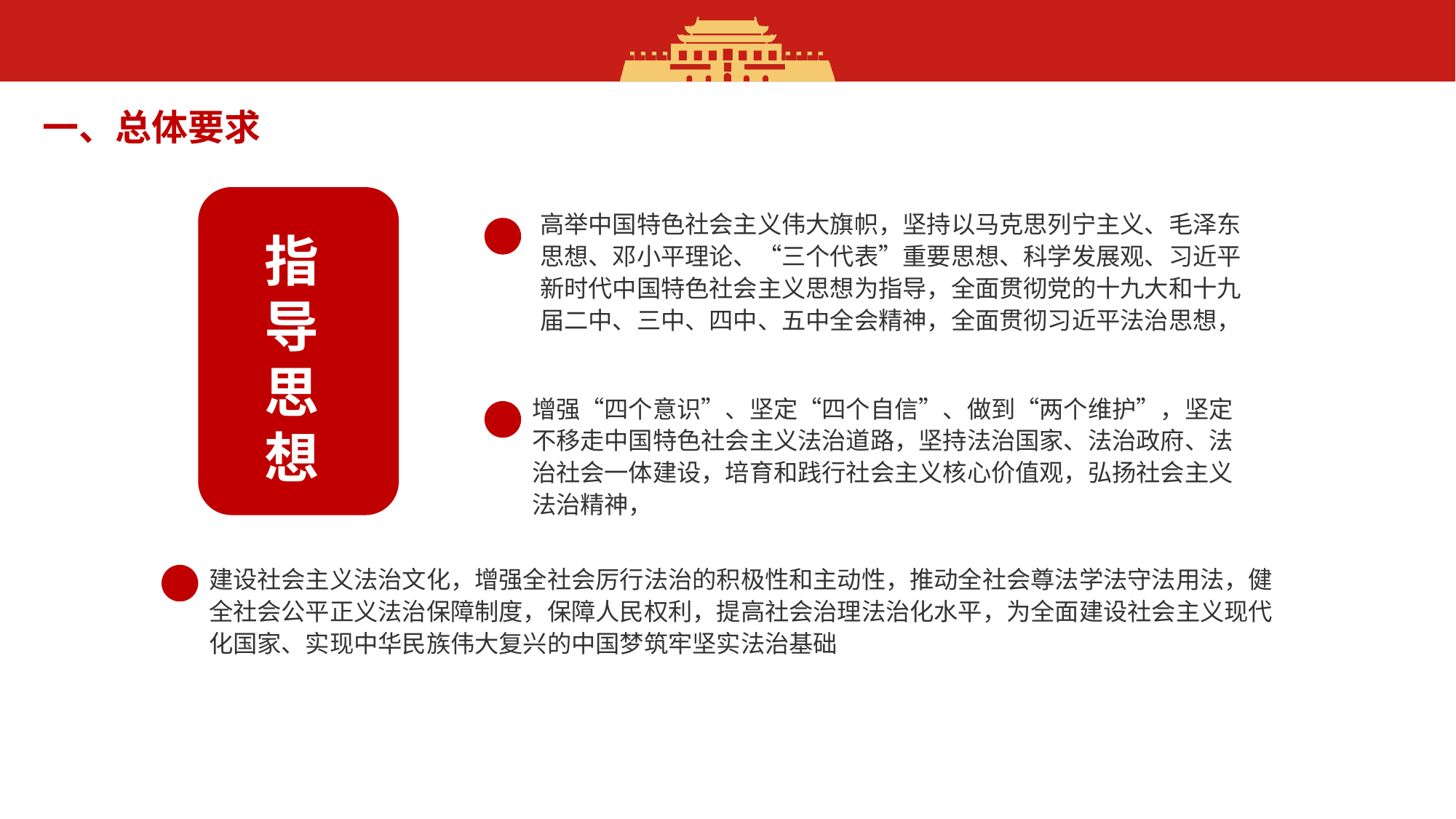

指 导思 想
高举中国特色社会主义伟大旗帜，坚持以马克思列宁主义、毛泽东思想、邓小平理论、“三个代表”重要思想、科学发展观、习近平新时代中国特色社会主义思想为指导，全面贯彻党的十九大和十九届二中、三中、四中、五中全会精神，全面贯彻习近平法治思想，

增强“四个意识”、坚定“四个自信”、做到“两个维护”，坚定不移走中国特色社会主义法治道路，坚持法治国家、法治政府、法治社会一体建设，培育和践行社会主义核心价值观，弘扬社会主义法治精神，

建设社会主义法治文化，增强全社会厉行法治的积极性和主动性，推动全社会尊法学法守法用法，健全社会公平正义法治保障制度，保障人民权利，提高社会治理法治化水平，为全面建设社会主义现代化国家、实现中华民族伟大复兴的中国梦筑牢坚实法治基础